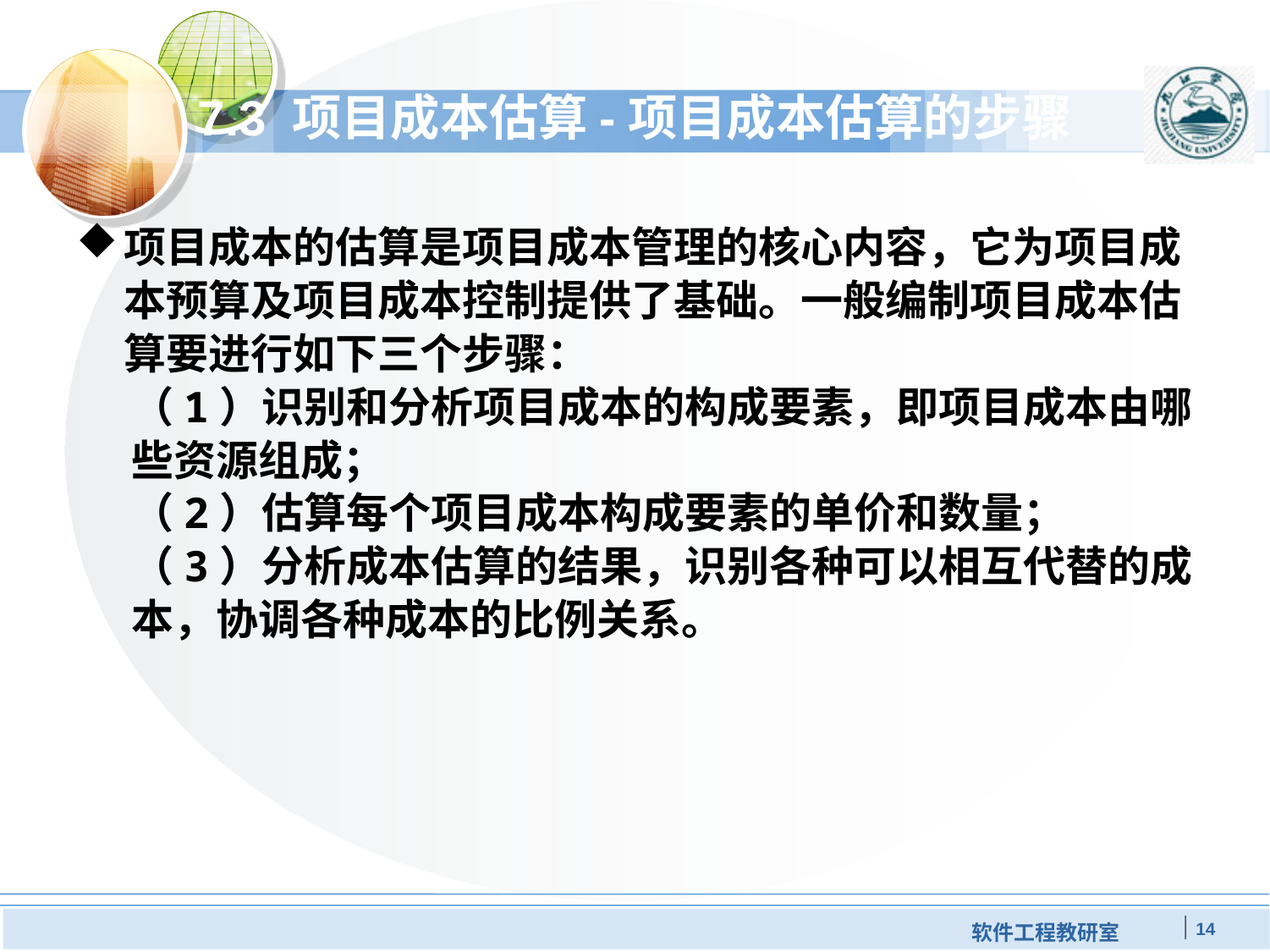

# 7.3 项目成本估算-项目成本估算的步骤
项目成本的估算是项目成本管理的核心内容，它为项目成本预算及项目成本控制提供了基础。一般编制项目成本估算要进行如下三个步骤：
（1）识别和分析项目成本的构成要素，即项目成本由哪些资源组成；
（2）估算每个项目成本构成要素的单价和数量；
（3）分析成本估算的结果，识别各种可以相互代替的成本，协调各种成本的比例关系。